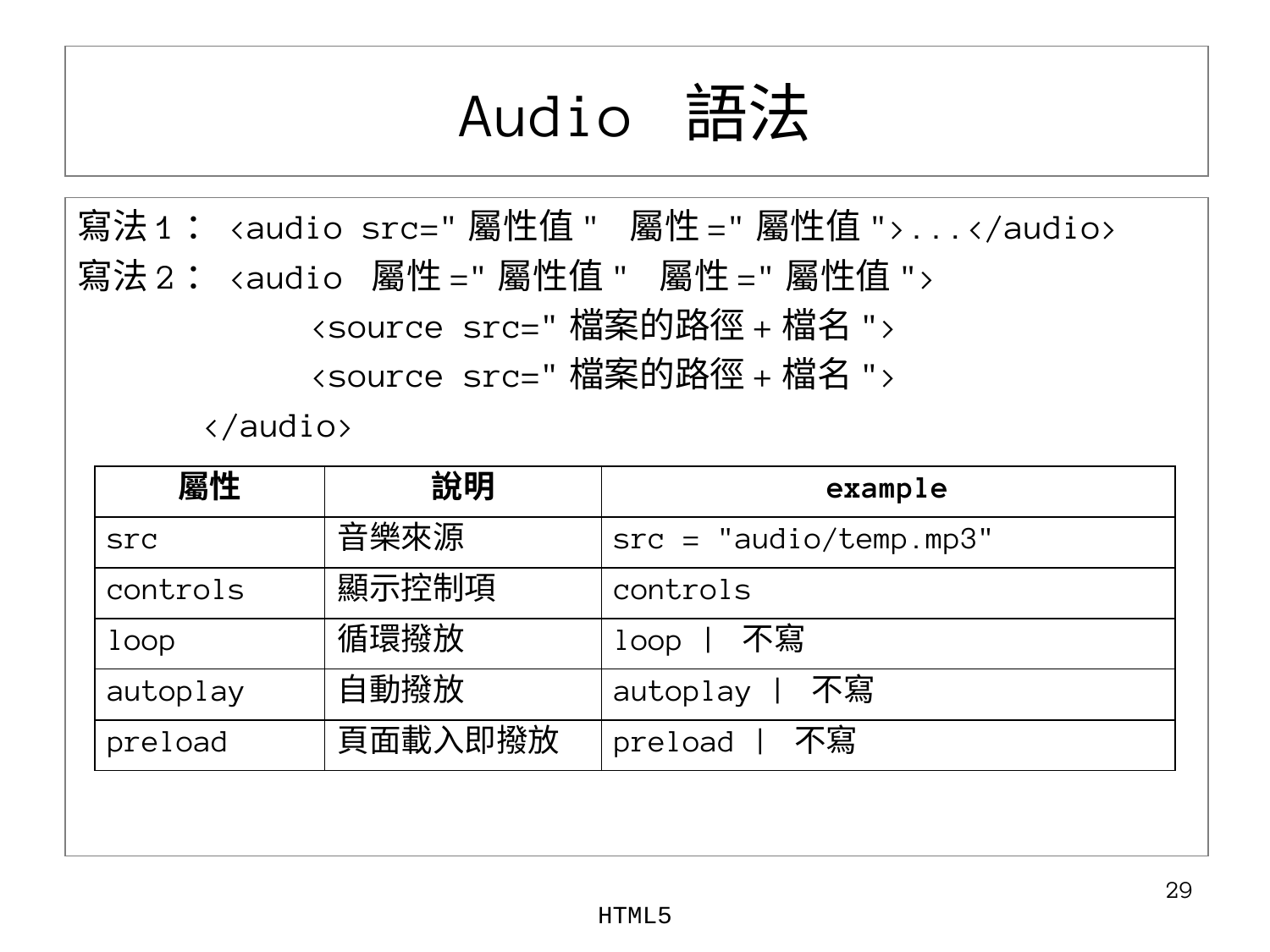

# Audio 語法
寫法1：<audio src="屬性值" 屬性="屬性值">...</audio>
寫法2：<audio 屬性="屬性值" 屬性="屬性值">
		   <source src="檔案的路徑+檔名">
	   	   <source src="檔案的路徑+檔名">
	    </audio>

| 屬性 | 說明 | example |
| --- | --- | --- |
| src | 音樂來源 | src = "audio/temp.mp3" |
| controls | 顯示控制項 | controls |
| loop | 循環撥放 | loop | 不寫 |
| autoplay | 自動撥放 | autoplay | 不寫 |
| preload | 頁面載入即撥放 | preload | 不寫 |
29
HTML5